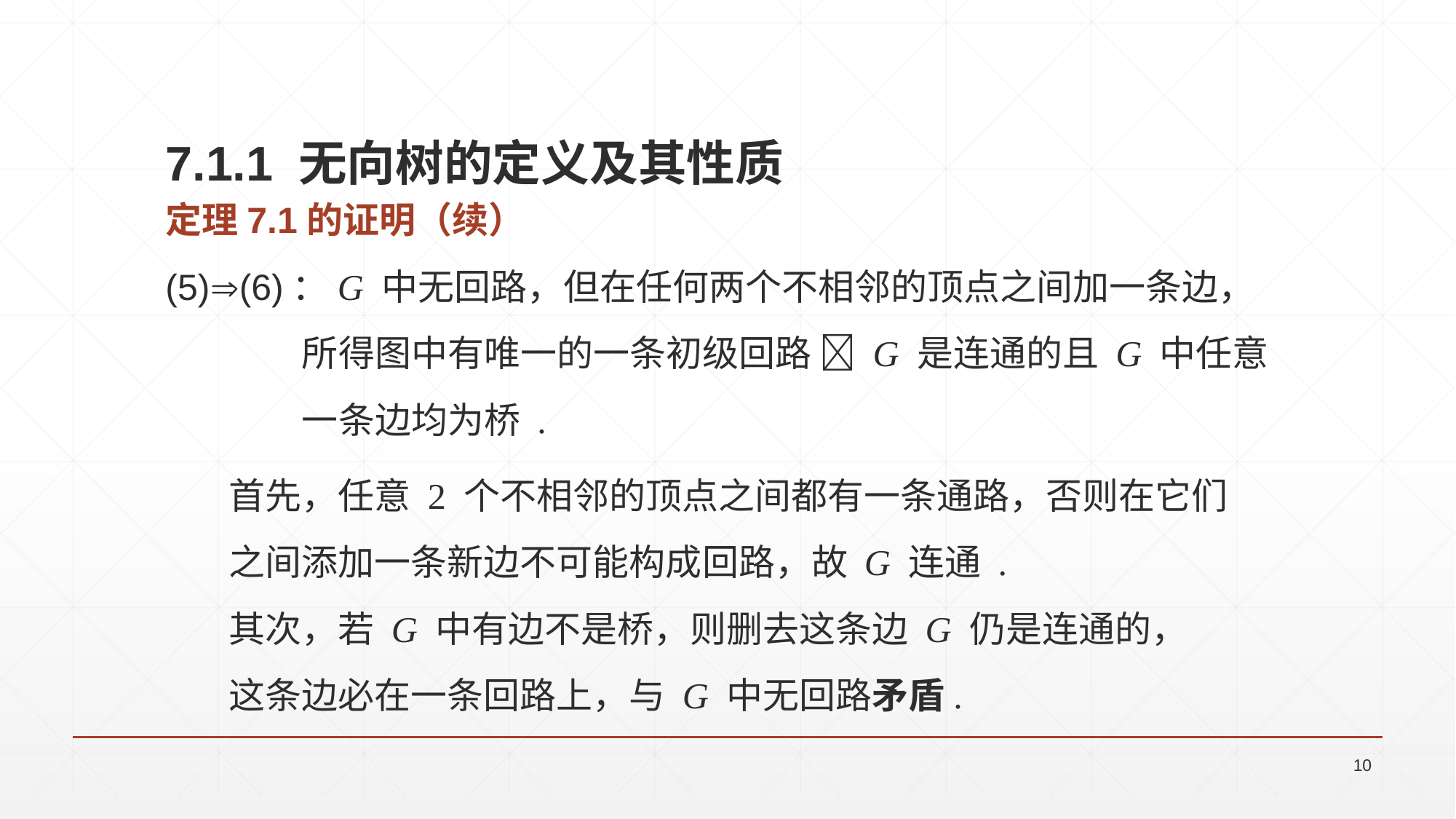

# 7.1.1 无向树的定义及其性质
定理7.1的证明（续）
(5)⇒(6)：G 中无回路，但在任何两个不相邻的顶点之间加一条边，
		所得图中有唯一的一条初级回路 ⇒ G 是连通的且 G 中任意
		一条边均为桥 .
首先，任意 2 个不相邻的顶点之间都有一条通路，否则在它们
之间添加一条新边不可能构成回路，故 G 连通 .
其次，若 G 中有边不是桥，则删去这条边 G 仍是连通的，
这条边必在一条回路上，与 G 中无回路矛盾.

10